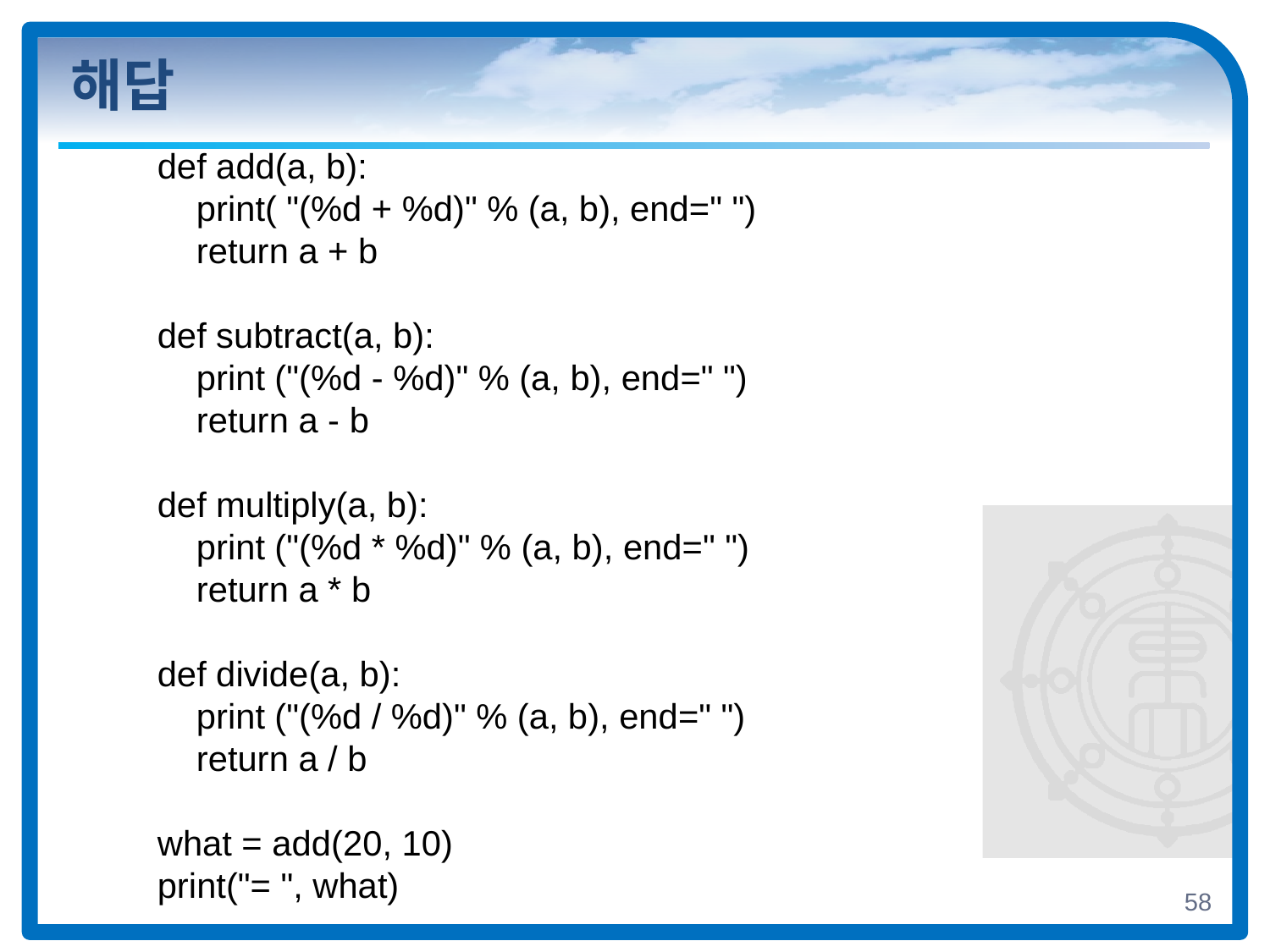

# 해답
def add(a, b):
    print( "(%d + %d)" % (a, b), end=" ")
    return a + b

def subtract(a, b):
    print ("(%d - %d)" % (a, b), end=" ")
    return a - b

def multiply(a, b):
    print ("(%d * %d)" % (a, b), end=" ")
    return a * b

def divide(a, b):
    print ("(%d / %d)" % (a, b), end=" ")
    return a / b

what = add(20, 10)
print("= ", what)

58